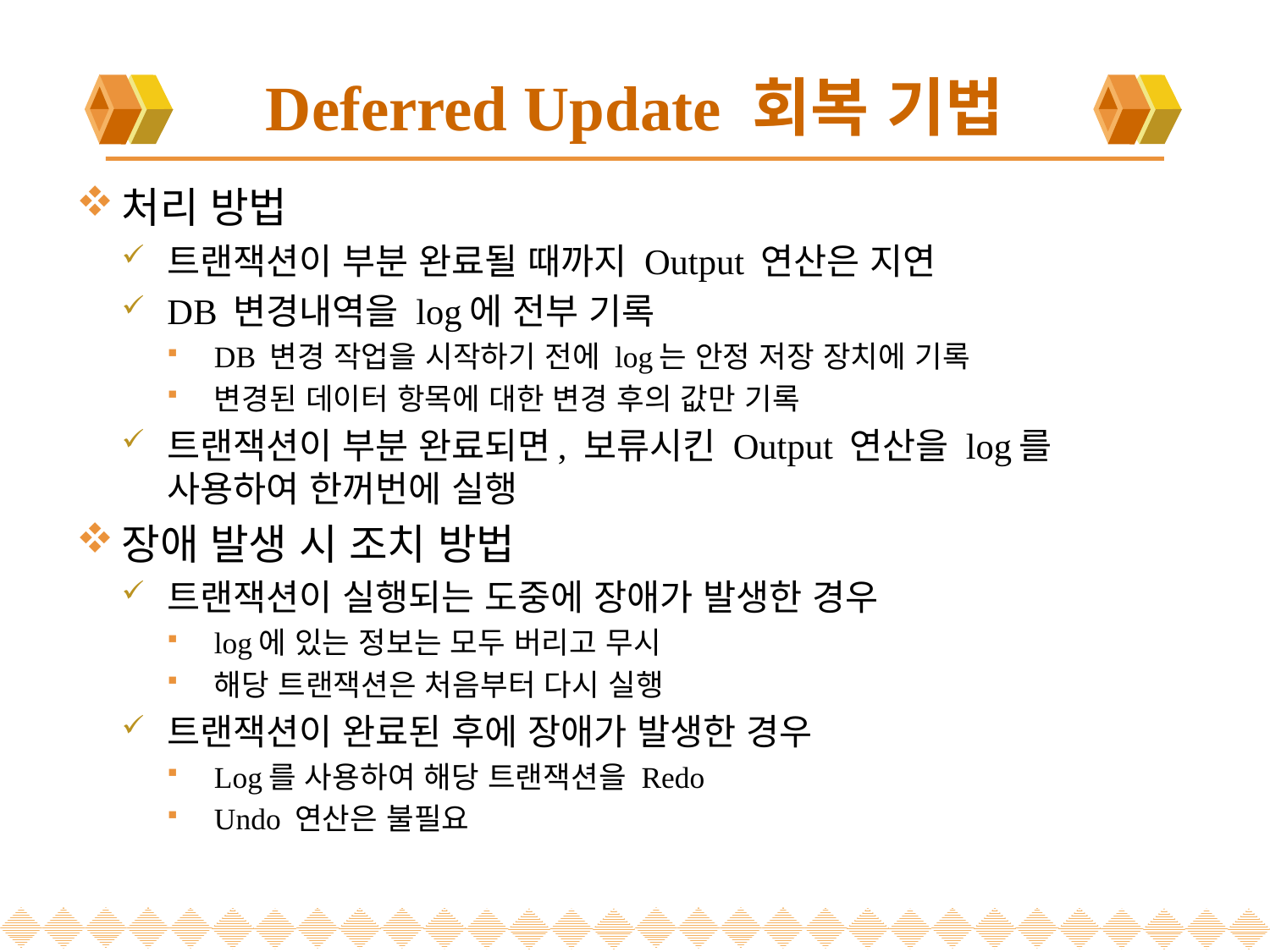

# Deferred Update 회복 기법
처리 방법
트랜잭션이 부분 완료될 때까지 Output 연산은 지연
DB 변경내역을 log에 전부 기록
DB 변경 작업을 시작하기 전에 log는 안정 저장 장치에 기록
변경된 데이터 항목에 대한 변경 후의 값만 기록
트랜잭션이 부분 완료되면, 보류시킨 Output 연산을 log를 사용하여 한꺼번에 실행
장애 발생 시 조치 방법
트랜잭션이 실행되는 도중에 장애가 발생한 경우
log에 있는 정보는 모두 버리고 무시
해당 트랜잭션은 처음부터 다시 실행
트랜잭션이 완료된 후에 장애가 발생한 경우
Log를 사용하여 해당 트랜잭션을 Redo
Undo 연산은 불필요